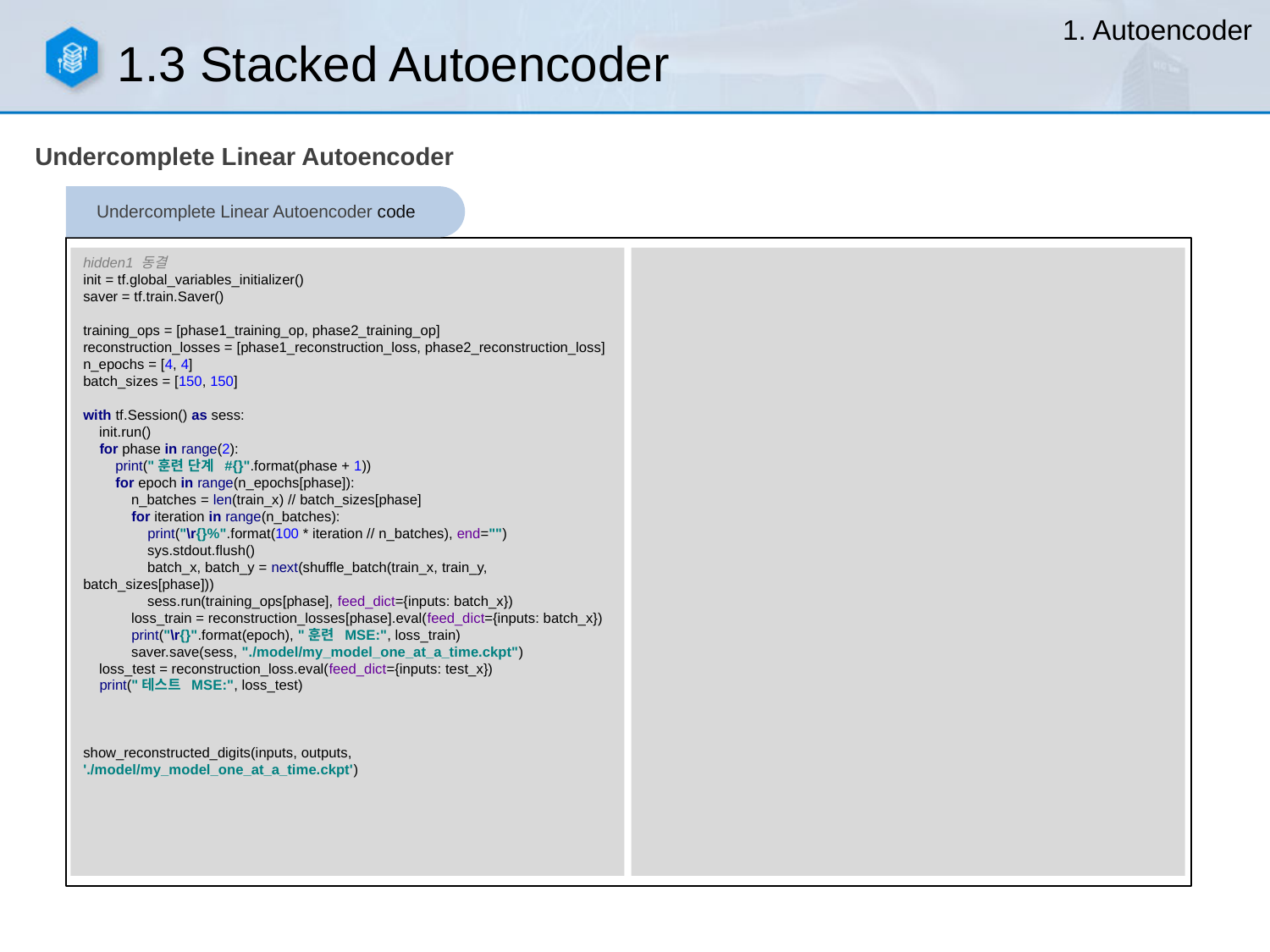

1. Autoencoder
1.3 Stacked Autoencoder
Undercomplete Linear Autoencoder

Undercomplete Linear Autoencoder code

hidden1 동결
init = tf.global_variables_initializer()
saver = tf.train.Saver()
training_ops = [phase1_training_op, phase2_training_op]
reconstruction_losses = [phase1_reconstruction_loss, phase2_reconstruction_loss]
n_epochs = [4, 4]
batch_sizes = [150, 150]
with tf.Session() as sess:
    init.run()
    for phase in range(2):
        print("훈련 단계 #{}".format(phase + 1))
        for epoch in range(n_epochs[phase]):
            n_batches = len(train_x) // batch_sizes[phase]
            for iteration in range(n_batches):
                print("\r{}%".format(100 * iteration // n_batches), end="")
                sys.stdout.flush()
                batch_x, batch_y = next(shuffle_batch(train_x, train_y, batch_sizes[phase]))
                sess.run(training_ops[phase], feed_dict={inputs: batch_x})
            loss_train = reconstruction_losses[phase].eval(feed_dict={inputs: batch_x})
            print("\r{}".format(epoch), "훈련 MSE:", loss_train)
            saver.save(sess, "./model/my_model_one_at_a_time.ckpt")
    loss_test = reconstruction_loss.eval(feed_dict={inputs: test_x})
    print("테스트 MSE:", loss_test)
show_reconstructed_digits(inputs, outputs, './model/my_model_one_at_a_time.ckpt')